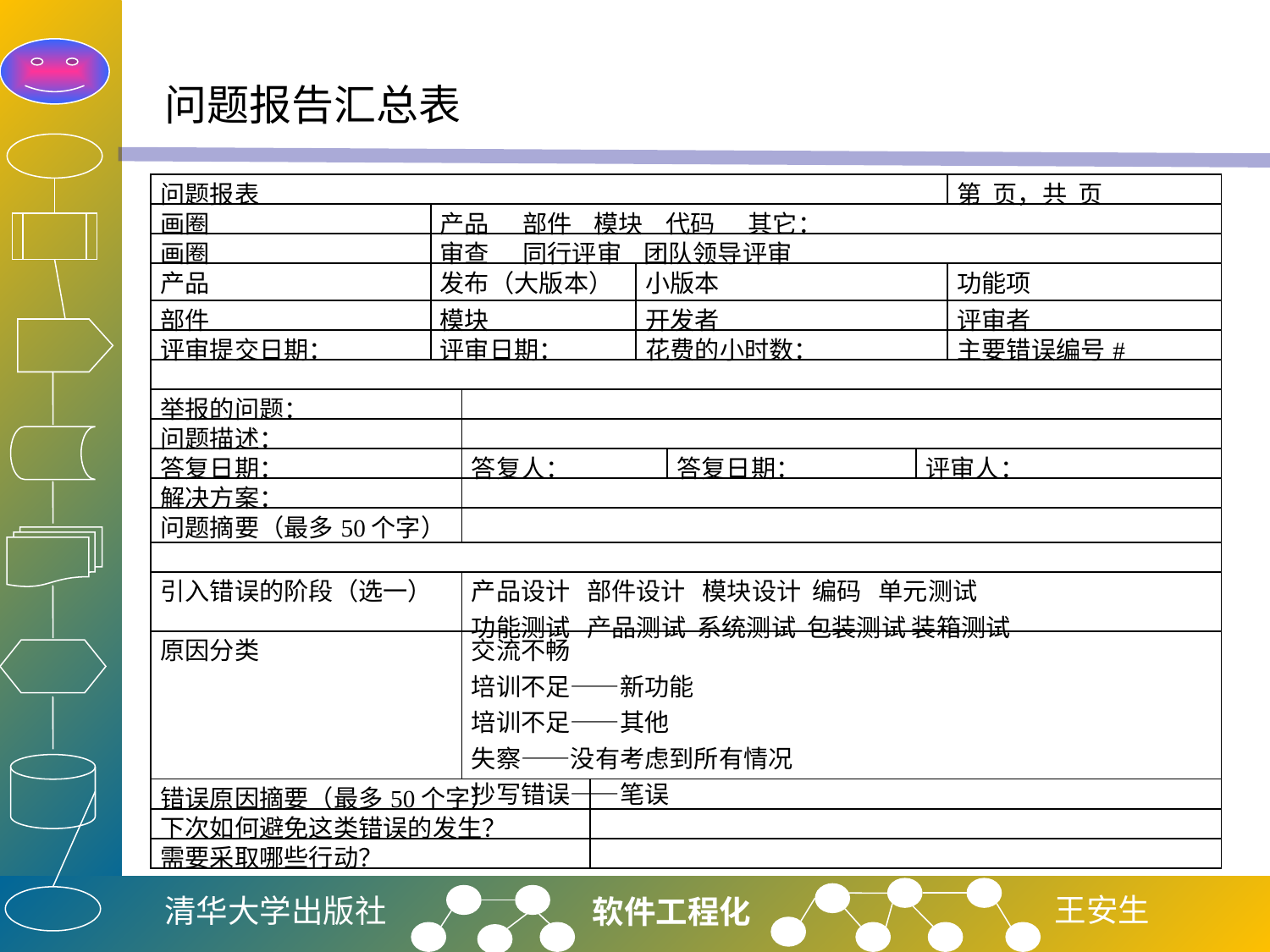

#
问题报告汇总表
| 问题报表 |  |  |  |  |  |  | 第 页，共 页 |
| --- | --- | --- | --- | --- | --- | --- | --- |
| 画圈 | 产品 部件 模块 代码 其它： |  |  |  |  |  |  |
| 画圈 | 审查 同行评审 团队领导评审 |  |  |  |  |  |  |
| 产品 | 发布（大版本） |  |  | 小版本 |  |  | 功能项 |
| 部件 | 模块 |  |  | 开发者 |  |  | 评审者 |
| 评审提交日期： | 评审日期： |  |  | 花费的小时数： |  |  | 主要错误编号# |
|  |  |  |  |  |  |  |  |
| 举报的问题： |  |  |  |  |  |  |  |
| 问题描述： |  |  |  |  |  |  |  |
| 答复日期： |  | 答复人： |  |  | 答复日期： | 评审人： |  |
| 解决方案： |  |  |  |  |  |  |  |
| 问题摘要（最多50个字） |  |  |  |  |  |  |  |
|  |  |  |  |  |  |  |  |
| 引入错误的阶段（选一） |  | 产品设计 部件设计 模块设计 编码 单元测试 功能测试 产品测试 系统测试 包装测试 装箱测试 |  |  |  |  |  |
| 原因分类 |  | 交流不畅 培训不足——新功能 培训不足——其他 失察——没有考虑到所有情况 抄写错误——笔误 |  |  |  |  |  |
| 错误原因摘要（最多50个字） |  |  |  |  |  |  |  |
| 下次如何避免这类错误的发生？ |  |  |  |  |  |  |  |
| 需要采取哪些行动？ |  |  |  |  |  |  |  |